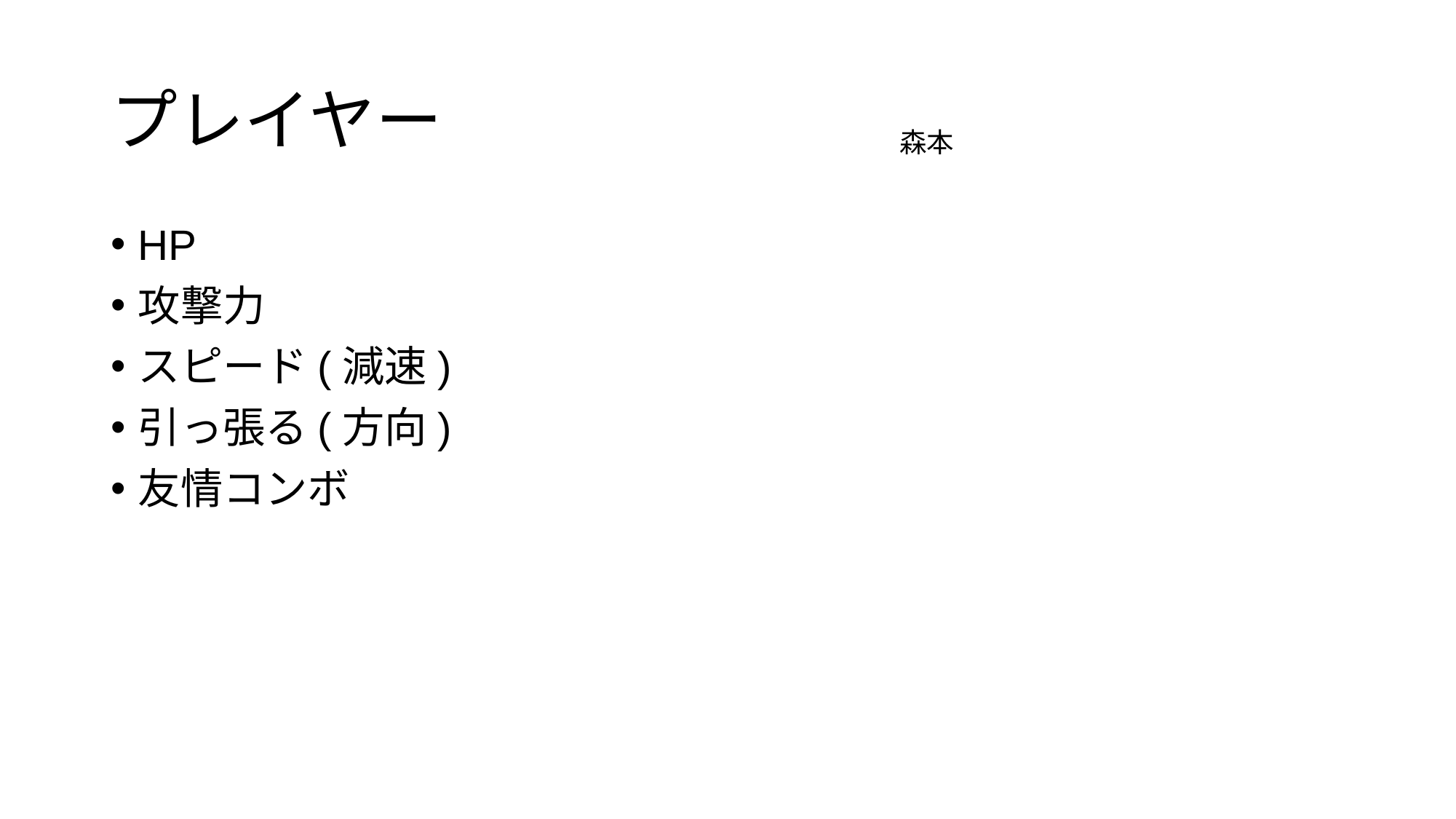

# プレイヤー
森本
HP
攻撃力
スピード(減速)
引っ張る(方向)
友情コンボ